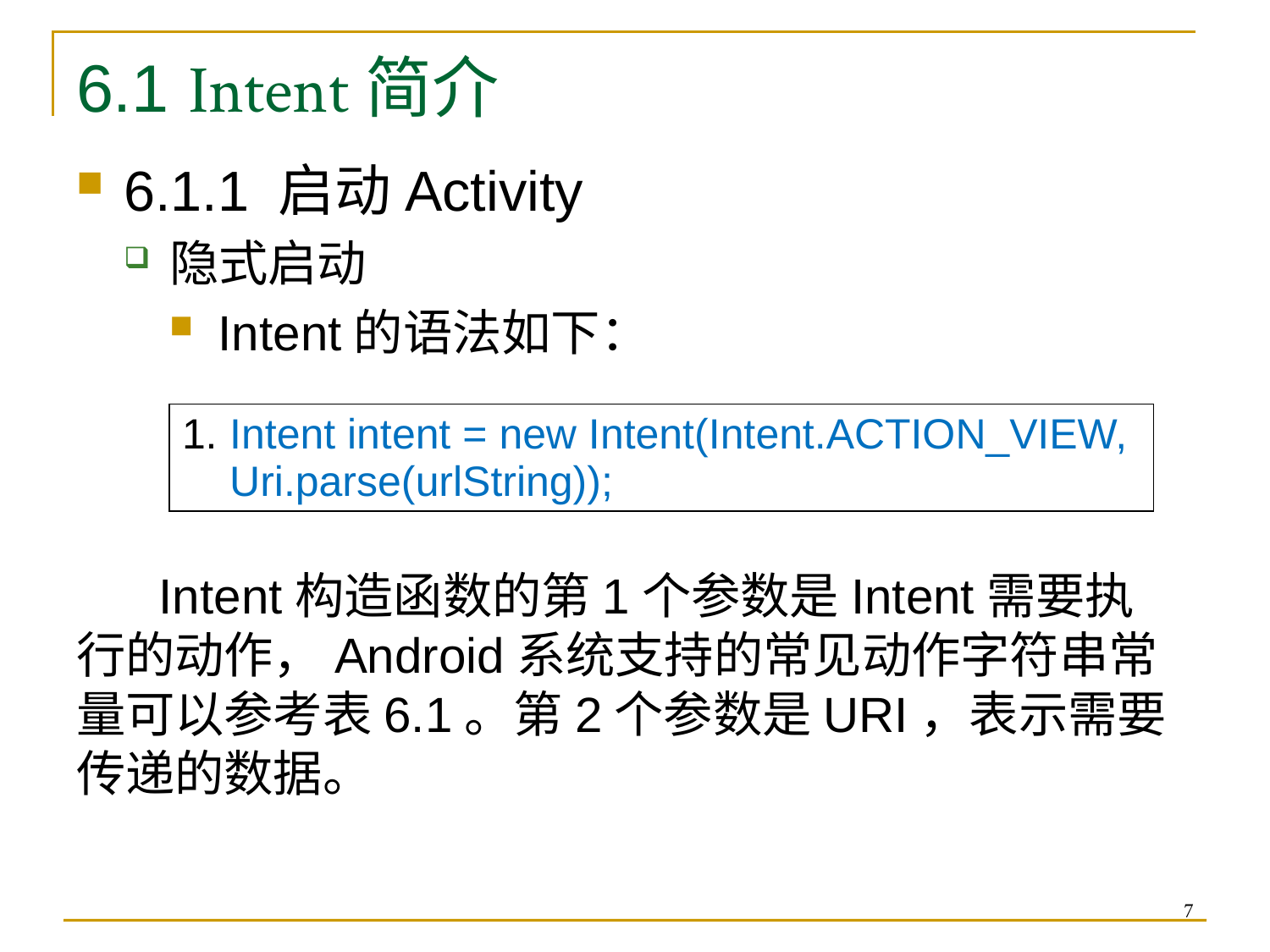

# 6.1 Intent简介
6.1.1 启动Activity
隐式启动
Intent的语法如下：

       Intent构造函数的第1个参数是Intent需要执行的动作，Android系统支持的常见动作字符串常量可以参考表6.1。第2个参数是URI，表示需要传递的数据。

| Intent intent = new Intent(Intent.ACTION\_VIEW, Uri.parse(urlString)); |
| --- |
7